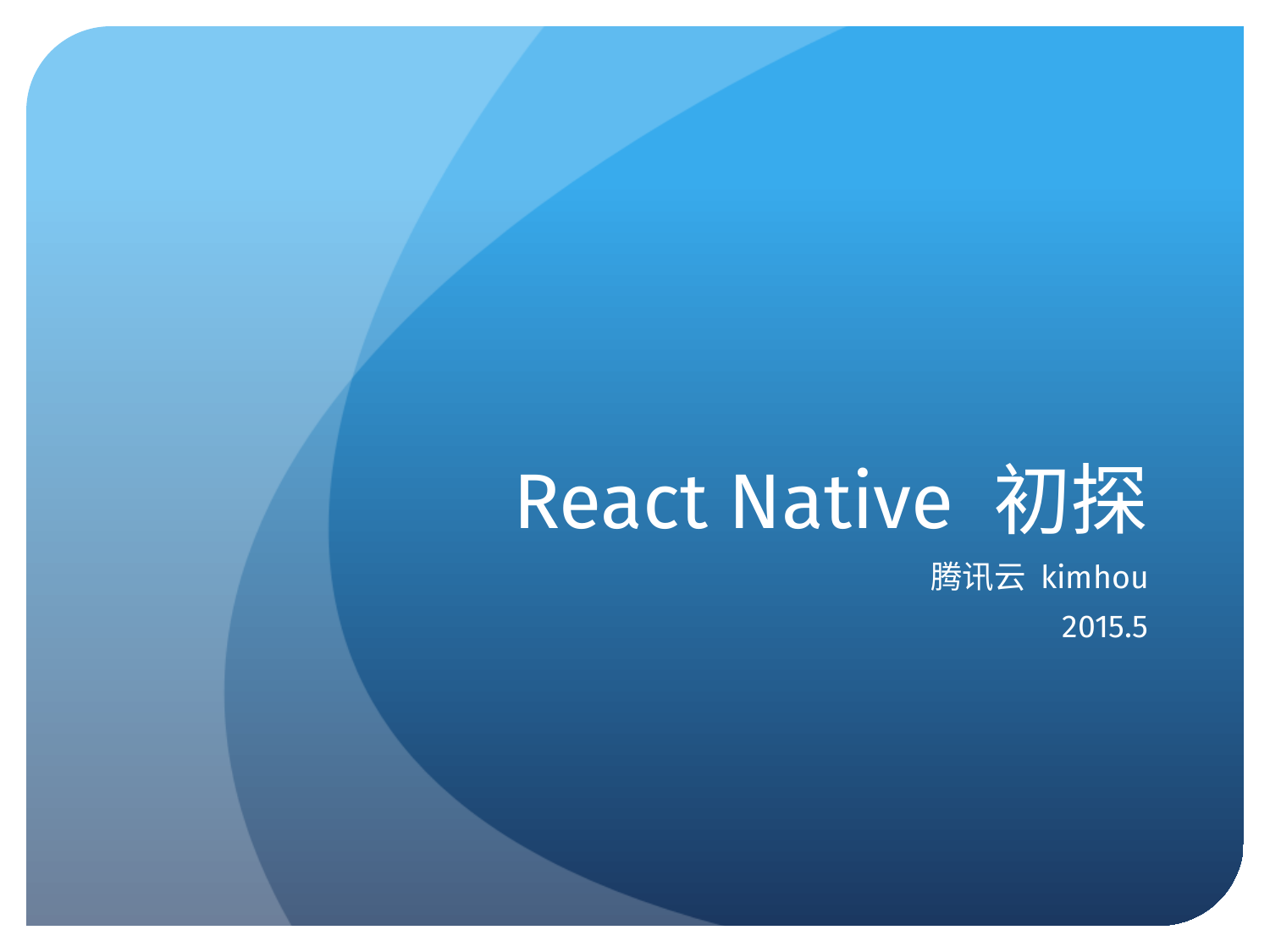

# React Native 初探
腾讯云 kimhou
2015.5